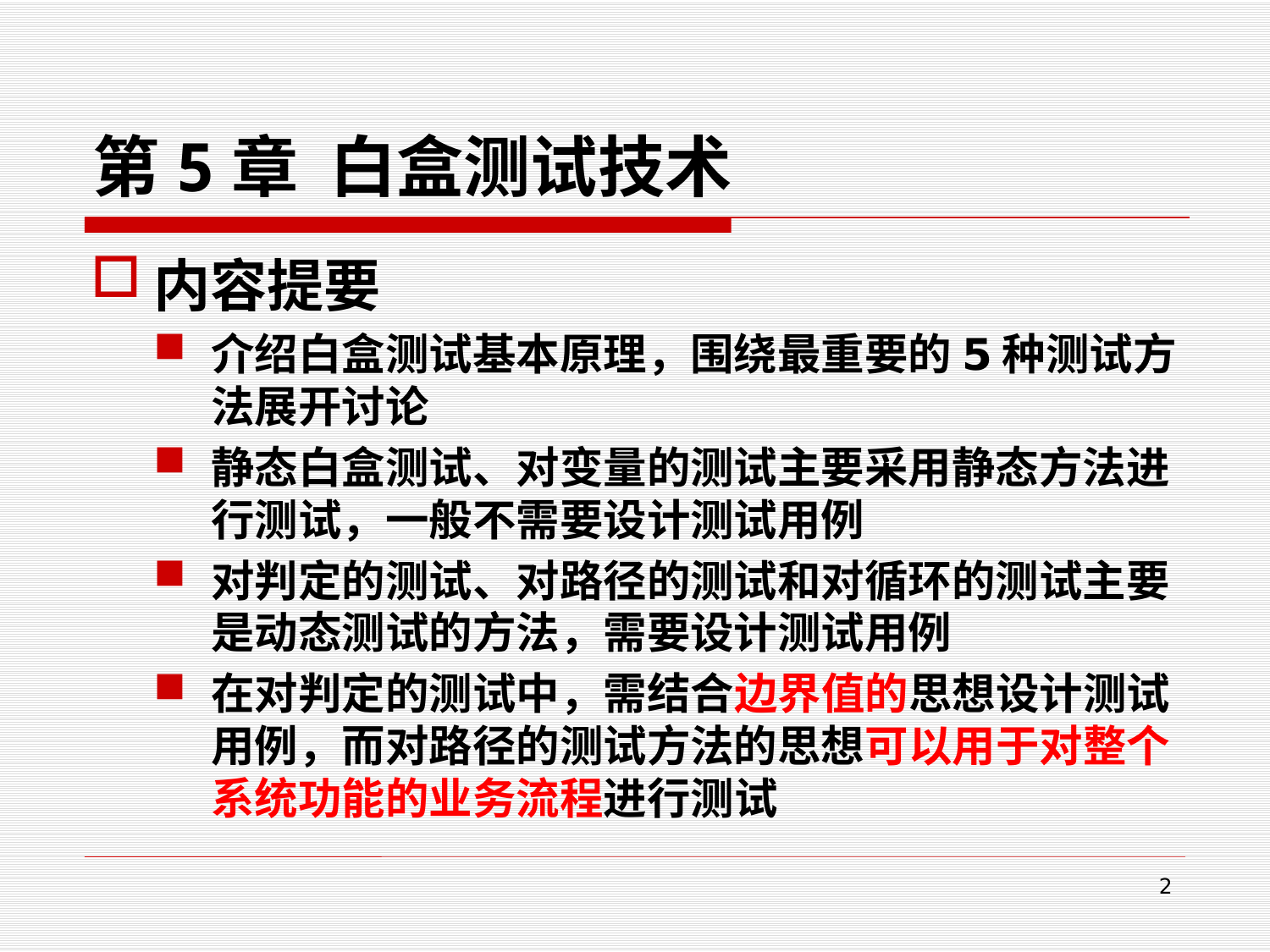

# 第5章  白盒测试技术
内容提要
介绍白盒测试基本原理，围绕最重要的5种测试方法展开讨论
静态白盒测试、对变量的测试主要采用静态方法进行测试，一般不需要设计测试用例
对判定的测试、对路径的测试和对循环的测试主要是动态测试的方法，需要设计测试用例
在对判定的测试中，需结合边界值的思想设计测试用例，而对路径的测试方法的思想可以用于对整个系统功能的业务流程进行测试
2